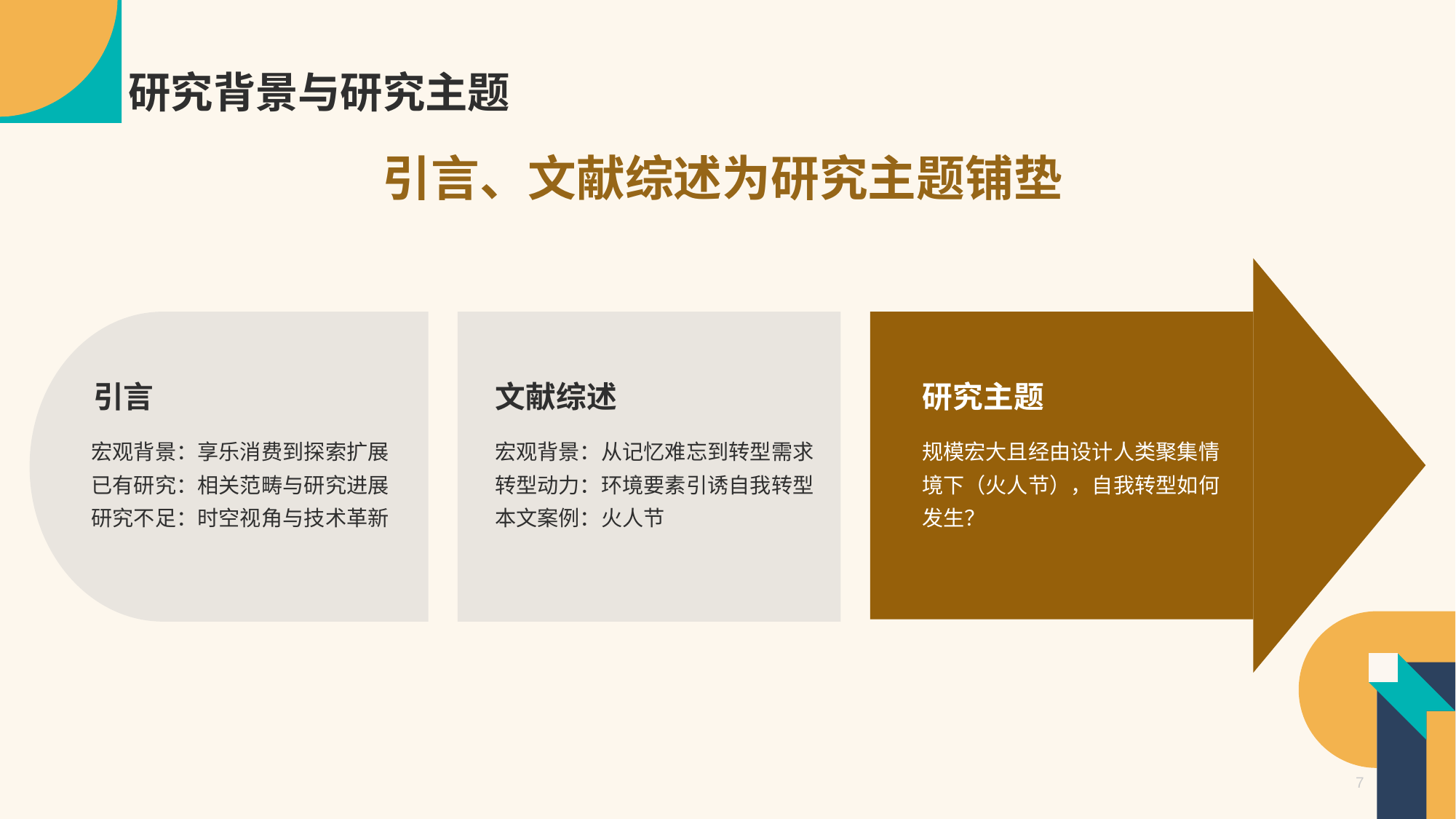

# 研究背景与研究主题
引言、文献综述为研究主题铺垫

引言
文献综述
研究主题
宏观背景：享乐消费到探索扩展
已有研究：相关范畴与研究进展
研究不足：时空视角与技术革新
宏观背景：从记忆难忘到转型需求
转型动力：环境要素引诱自我转型
本文案例：火人节
规模宏大且经由设计人类聚集情境下（火人节），自我转型如何发生？
7